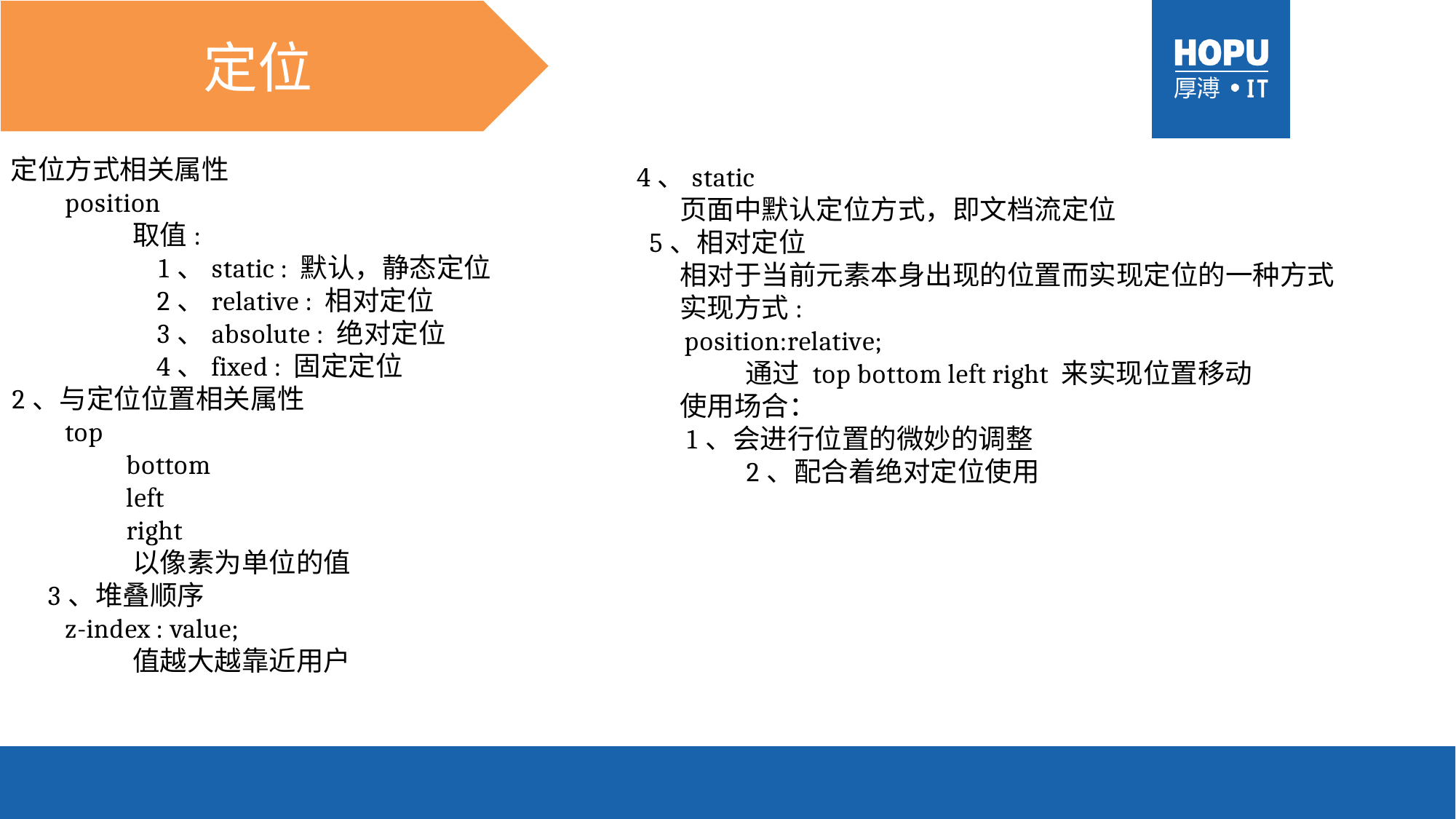

定位
定位方式相关属性
         position
	 取值:
	      1、static : 默认，静态定位
	      2、relative : 相对定位
	      3、absolute : 绝对定位
	      4、fixed : 固定定位
2、与定位位置相关属性
         top
	 bottom
	 left
	 right
	 以像素为单位的值
      3、堆叠顺序
         z-index : value;
	 值越大越靠近用户
4、static
      页面中默认定位方式，即文档流定位
  5、相对定位
      相对于当前元素本身出现的位置而实现定位的一种方式
      实现方式:
        position:relative;
	通过 top bottom left right 来实现位置移动
      使用场合：
        1、会进行位置的微妙的调整
	2、配合着绝对定位使用